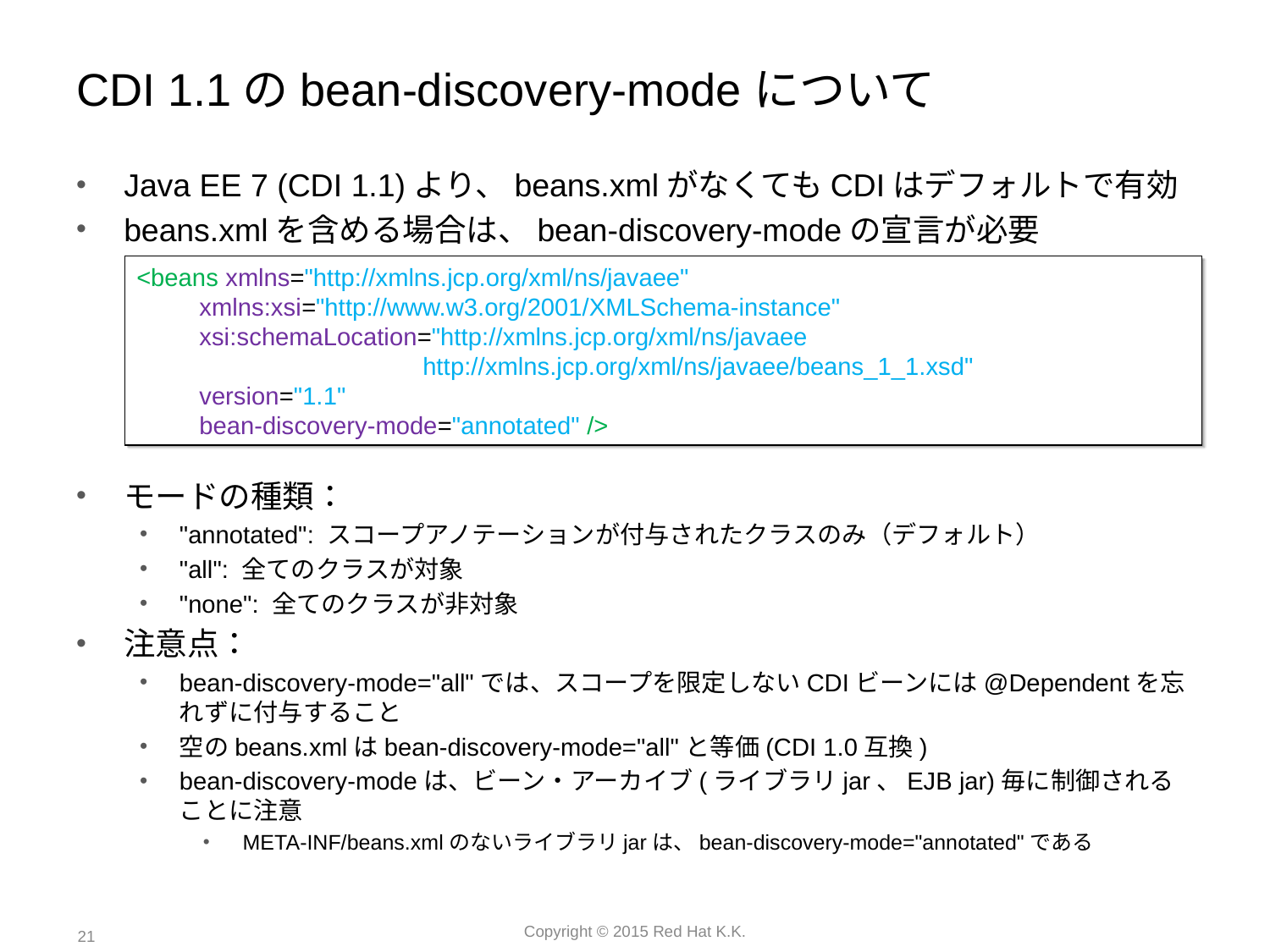

# CDI 1.1のbean-discovery-modeについて
Java EE 7 (CDI 1.1)より、beans.xmlがなくてもCDIはデフォルトで有効
beans.xmlを含める場合は、bean-discovery-modeの宣言が必要

モードの種類：
"annotated": スコープアノテーションが付与されたクラスのみ（デフォルト）
"all": 全てのクラスが対象
"none": 全てのクラスが非対象
注意点：
bean-discovery-mode="all"では、スコープを限定しないCDIビーンには@Dependentを忘れずに付与すること
空のbeans.xmlはbean-discovery-mode="all"と等価(CDI 1.0互換)
bean-discovery-modeは、ビーン・アーカイブ(ライブラリjar、EJB jar)毎に制御されることに注意
META-INF/beans.xmlのないライブラリjarは、bean-discovery-mode="annotated"である
<beans xmlns="http://xmlns.jcp.org/xml/ns/javaee"
         xmlns:xsi="http://www.w3.org/2001/XMLSchema-instance"
         xsi:schemaLocation="http://xmlns.jcp.org/xml/ns/javaee
                                         http://xmlns.jcp.org/xml/ns/javaee/beans_1_1.xsd"
         version="1.1"
         bean-discovery-mode="annotated" />
21
Copyright © 2015 Red Hat K.K.